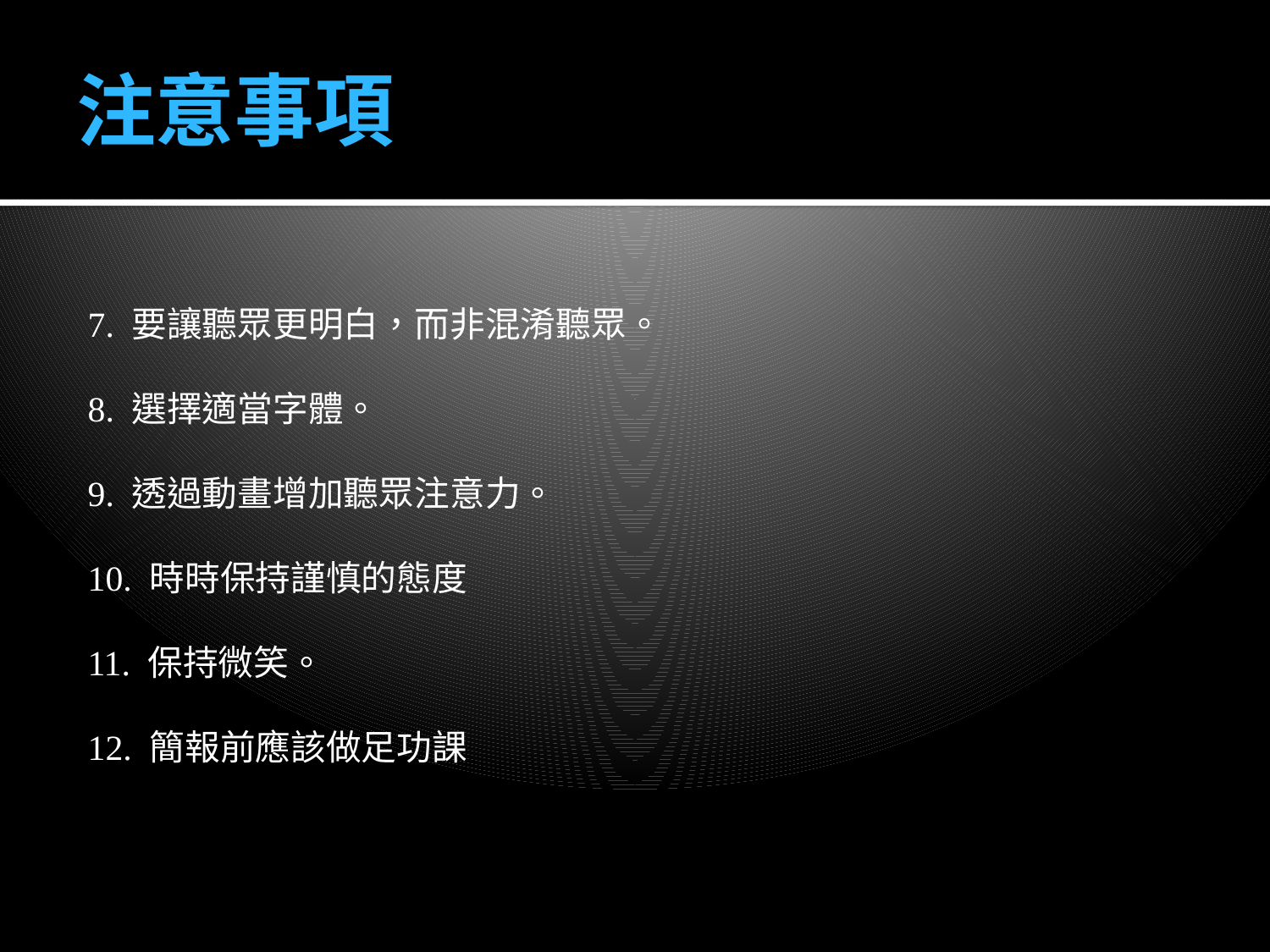

# 注意事項

7. 要讓聽眾更明白，而非混淆聽眾。
8. 選擇適當字體。

9. 透過動畫增加聽眾注意力。

10. 時時保持謹慎的態度

11. 保持微笑。

12. 簡報前應該做足功課